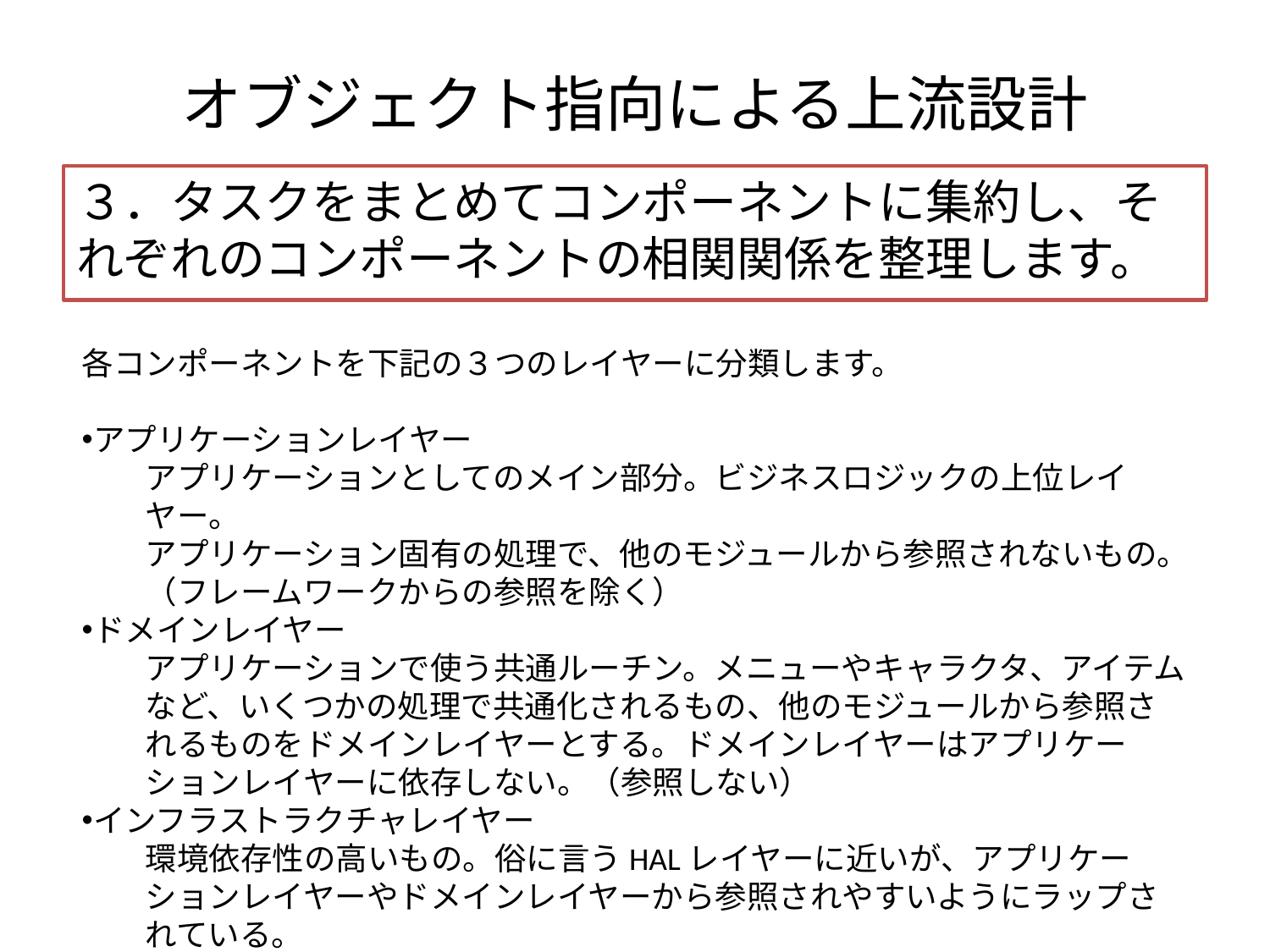

# オブジェクト指向による上流設計
３．タスクをまとめてコンポーネントに集約し、それぞれのコンポーネントの相関関係を整理します。
各コンポーネントを下記の３つのレイヤーに分類します。

アプリケーションレイヤー
アプリケーションとしてのメイン部分。ビジネスロジックの上位レイヤー。
アプリケーション固有の処理で、他のモジュールから参照されないもの。
（フレームワークからの参照を除く）
ドメインレイヤー
アプリケーションで使う共通ルーチン。メニューやキャラクタ、アイテムなど、いくつかの処理で共通化されるもの、他のモジュールから参照されるものをドメインレイヤーとする。ドメインレイヤーはアプリケーションレイヤーに依存しない。（参照しない）
インフラストラクチャレイヤー
環境依存性の高いもの。俗に言うHALレイヤーに近いが、アプリケーションレイヤーやドメインレイヤーから参照されやすいようにラップされている。
インフラストラクチャーレイヤーは、アプリケーションに依存しない。